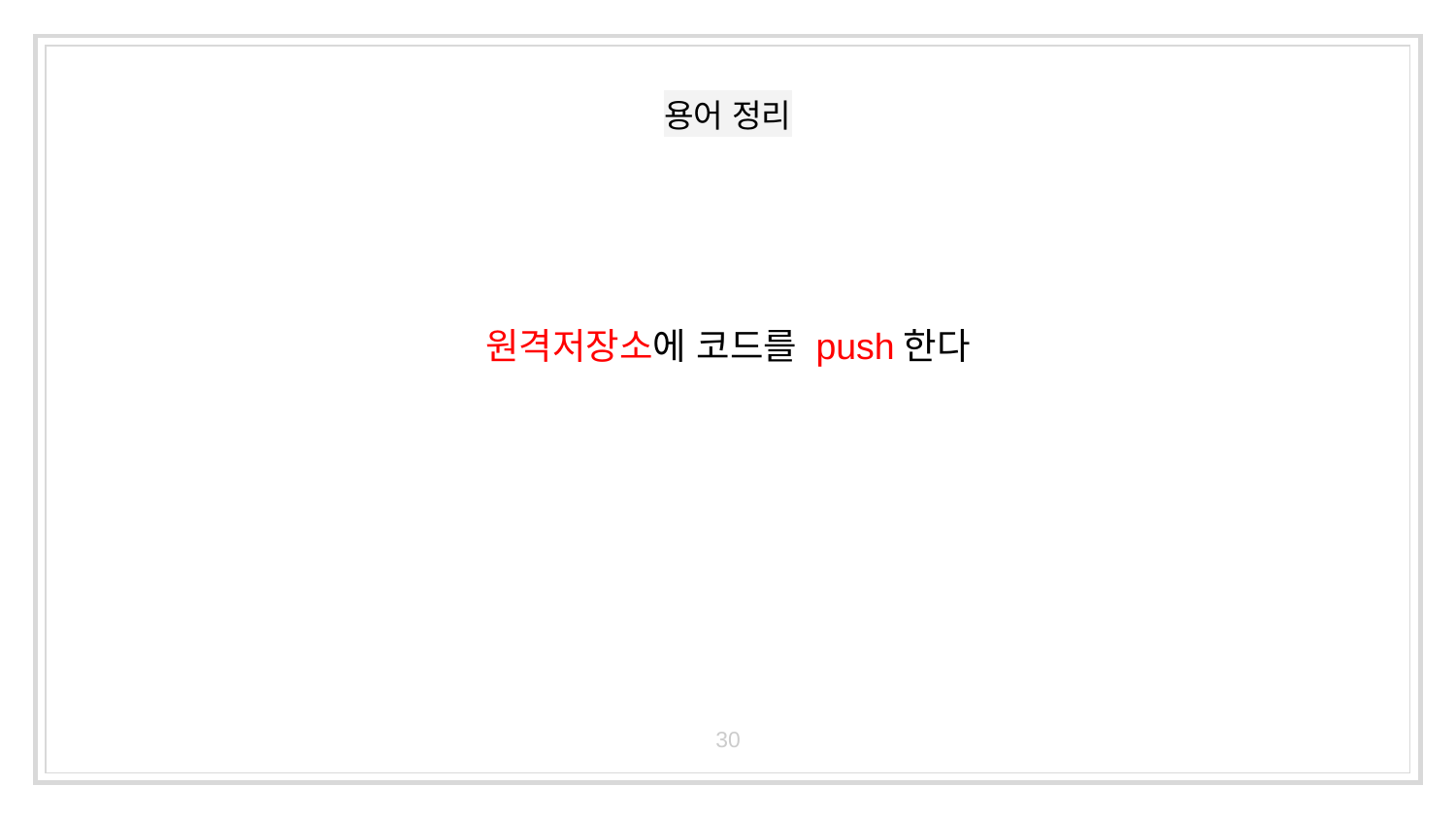

# 용어 정리
원격저장소에 코드를 push한다
30